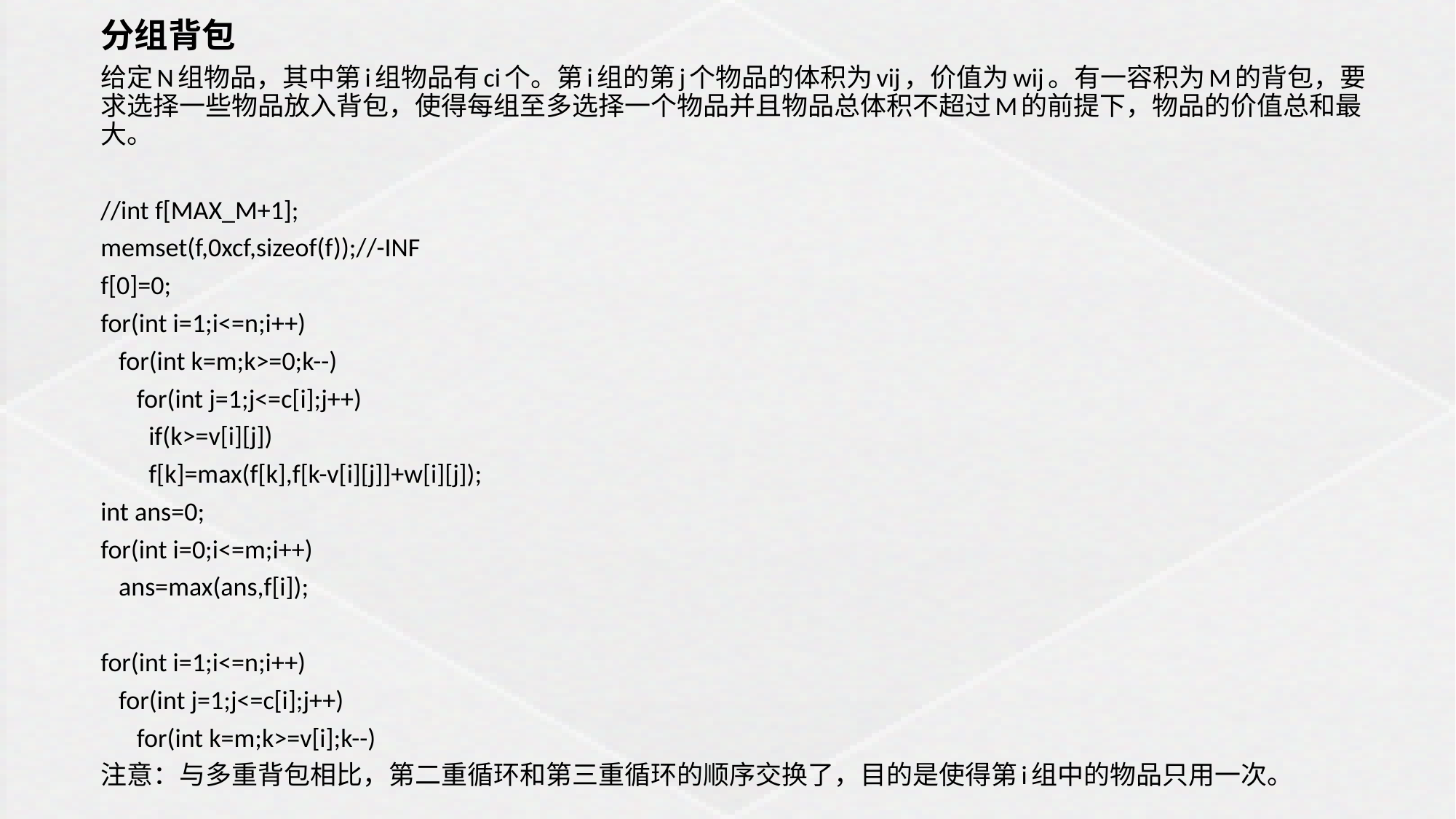

分组背包
给定N组物品，其中第i组物品有ci个。第i组的第j个物品的体积为vij，价值为wij。有一容积为M的背包，要求选择一些物品放入背包，使得每组至多选择一个物品并且物品总体积不超过M的前提下，物品的价值总和最大。

//int f[MAX_M+1];
memset(f,0xcf,sizeof(f));//-INF
f[0]=0;
for(int i=1;i<=n;i++)
   for(int k=m;k>=0;k--)
      for(int j=1;j<=c[i];j++)
        if(k>=v[i][j])
        f[k]=max(f[k],f[k-v[i][j]]+w[i][j]);
int ans=0;
for(int i=0;i<=m;i++)
   ans=max(ans,f[i]);

for(int i=1;i<=n;i++)
   for(int j=1;j<=c[i];j++)
      for(int k=m;k>=v[i];k--)
注意：与多重背包相比，第二重循环和第三重循环的顺序交换了，目的是使得第i组中的物品只用一次。